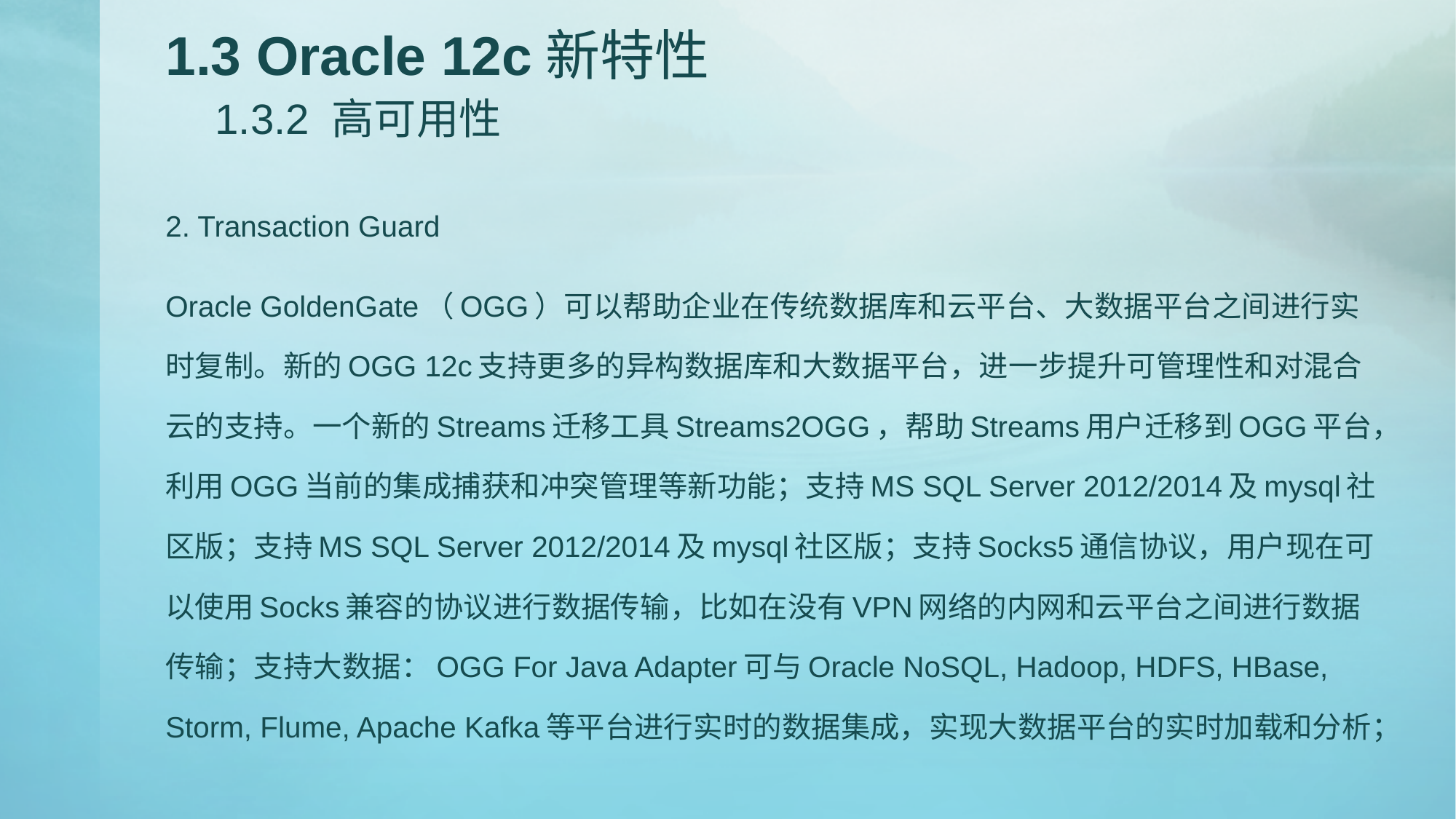

# 1.3 Oracle 12c新特性 1.3.2 高可用性
2. Transaction Guard
Oracle GoldenGate（OGG）可以帮助企业在传统数据库和云平台、大数据平台之间进行实时复制。新的OGG 12c支持更多的异构数据库和大数据平台，进一步提升可管理性和对混合云的支持。一个新的Streams迁移工具Streams2OGG，帮助Streams用户迁移到OGG平台，利用OGG当前的集成捕获和冲突管理等新功能；支持MS SQL Server 2012/2014及mysql社区版；支持MS SQL Server 2012/2014及mysql社区版；支持Socks5通信协议，用户现在可以使用Socks兼容的协议进行数据传输，比如在没有VPN网络的内网和云平台之间进行数据传输；支持大数据：OGG For Java Adapter可与Oracle NoSQL, Hadoop, HDFS, HBase, Storm, Flume, Apache Kafka等平台进行实时的数据集成，实现大数据平台的实时加载和分析；